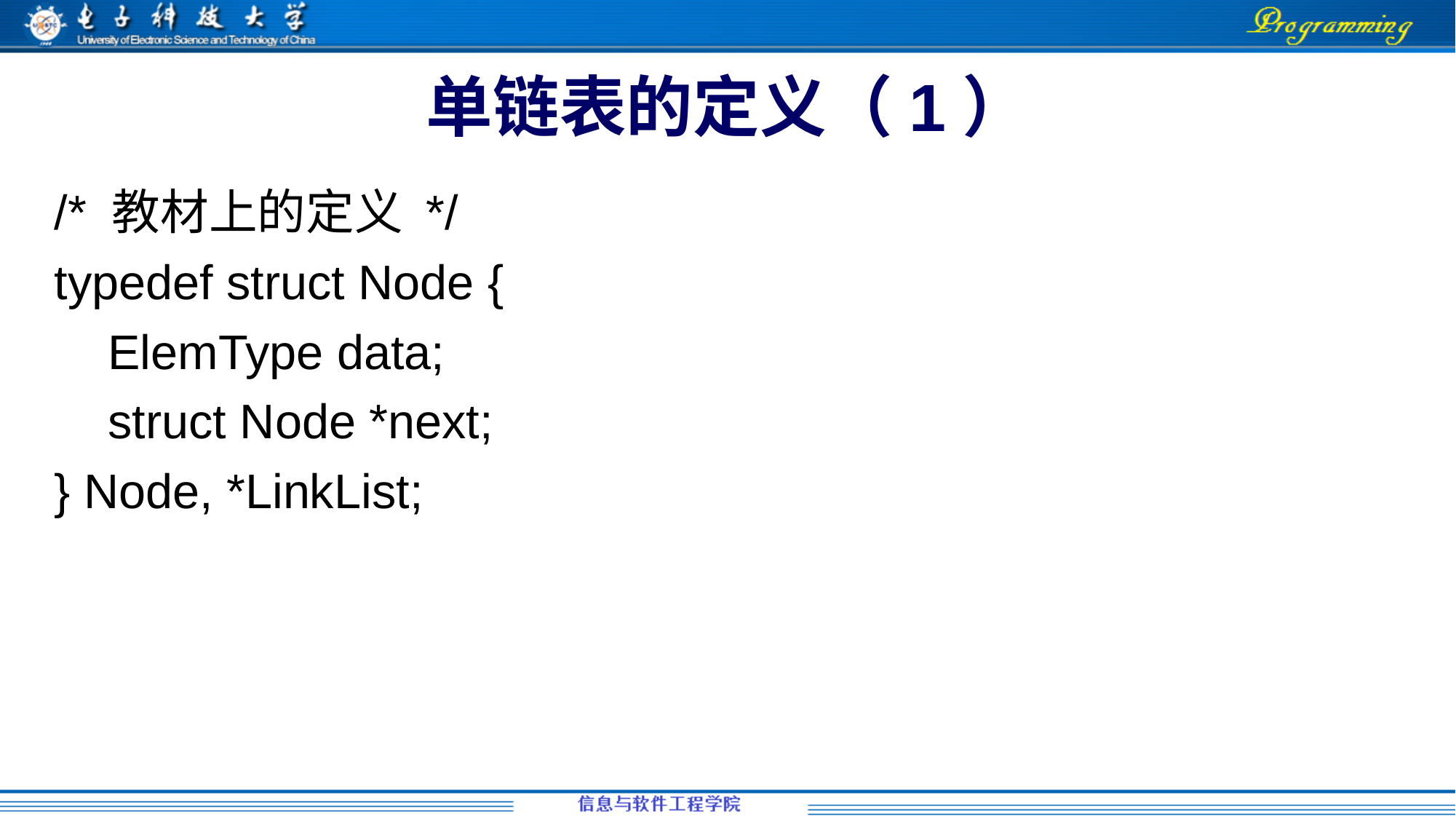

# 单链表的定义（1）
/* 教材上的定义 */
typedef struct Node {
    ElemType data;
    struct Node *next;
} Node, *LinkList;